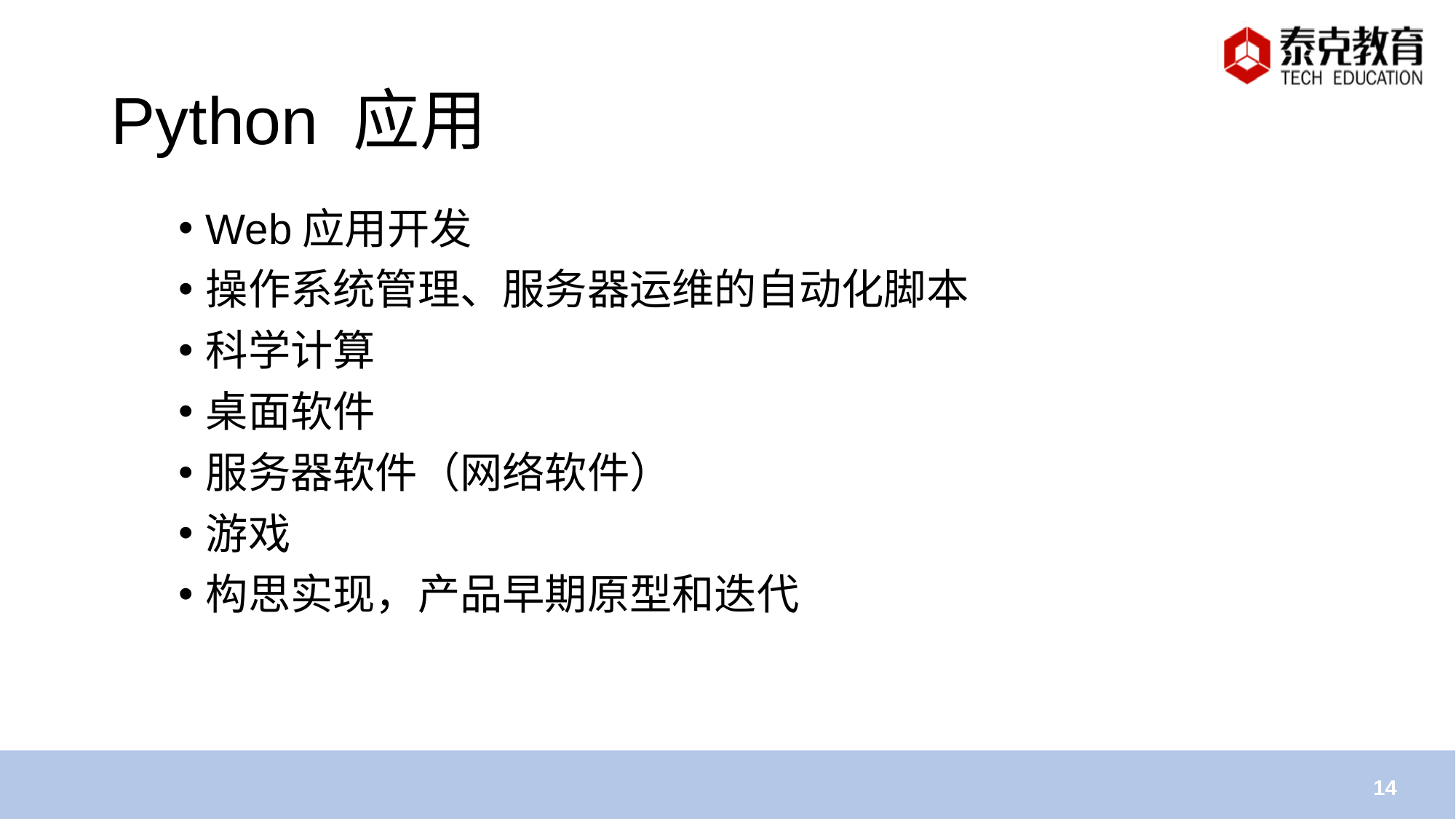

# Python 应用
Web应用开发
操作系统管理、服务器运维的自动化脚本
科学计算
桌面软件
服务器软件（网络软件）
游戏
构思实现，产品早期原型和迭代
14